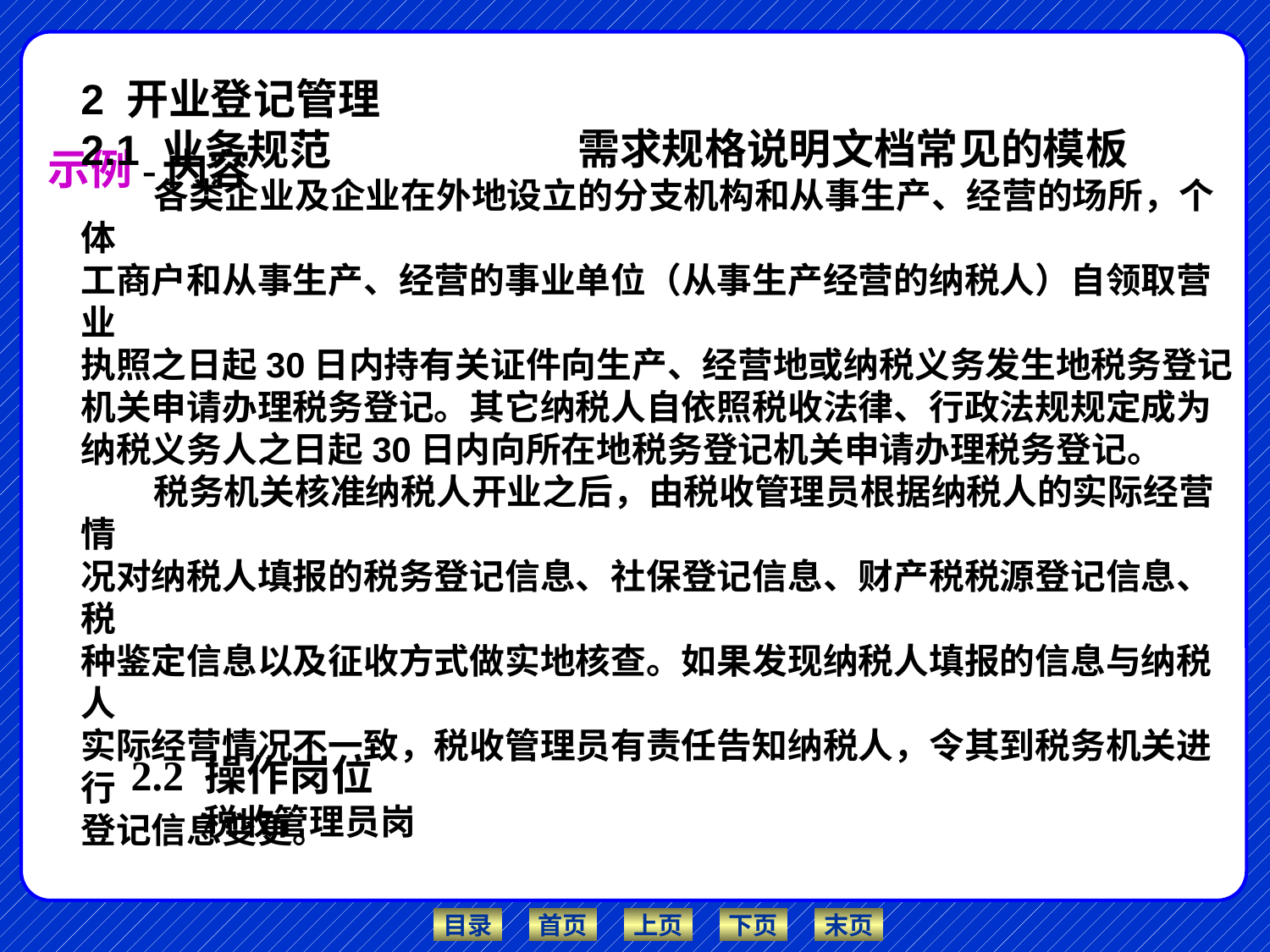

26
需求规格说明文档常见的模板
示例-内容
2 开业登记管理
2.1 业务规范
        各类企业及企业在外地设立的分支机构和从事生产、经营的场所，个体
工商户和从事生产、经营的事业单位（从事生产经营的纳税人）自领取营业
执照之日起30日内持有关证件向生产、经营地或纳税义务发生地税务登记机关申请办理税务登记。其它纳税人自依照税收法律、行政法规规定成为纳税义务人之日起30日内向所在地税务登记机关申请办理税务登记。
        税务机关核准纳税人开业之后，由税收管理员根据纳税人的实际经营情
况对纳税人填报的税务登记信息、社保登记信息、财产税税源登记信息、税
种鉴定信息以及征收方式做实地核查。如果发现纳税人填报的信息与纳税人
实际经营情况不一致，税收管理员有责任告知纳税人，令其到税务机关进行
登记信息变更。
2.2 操作岗位
        税收管理员岗